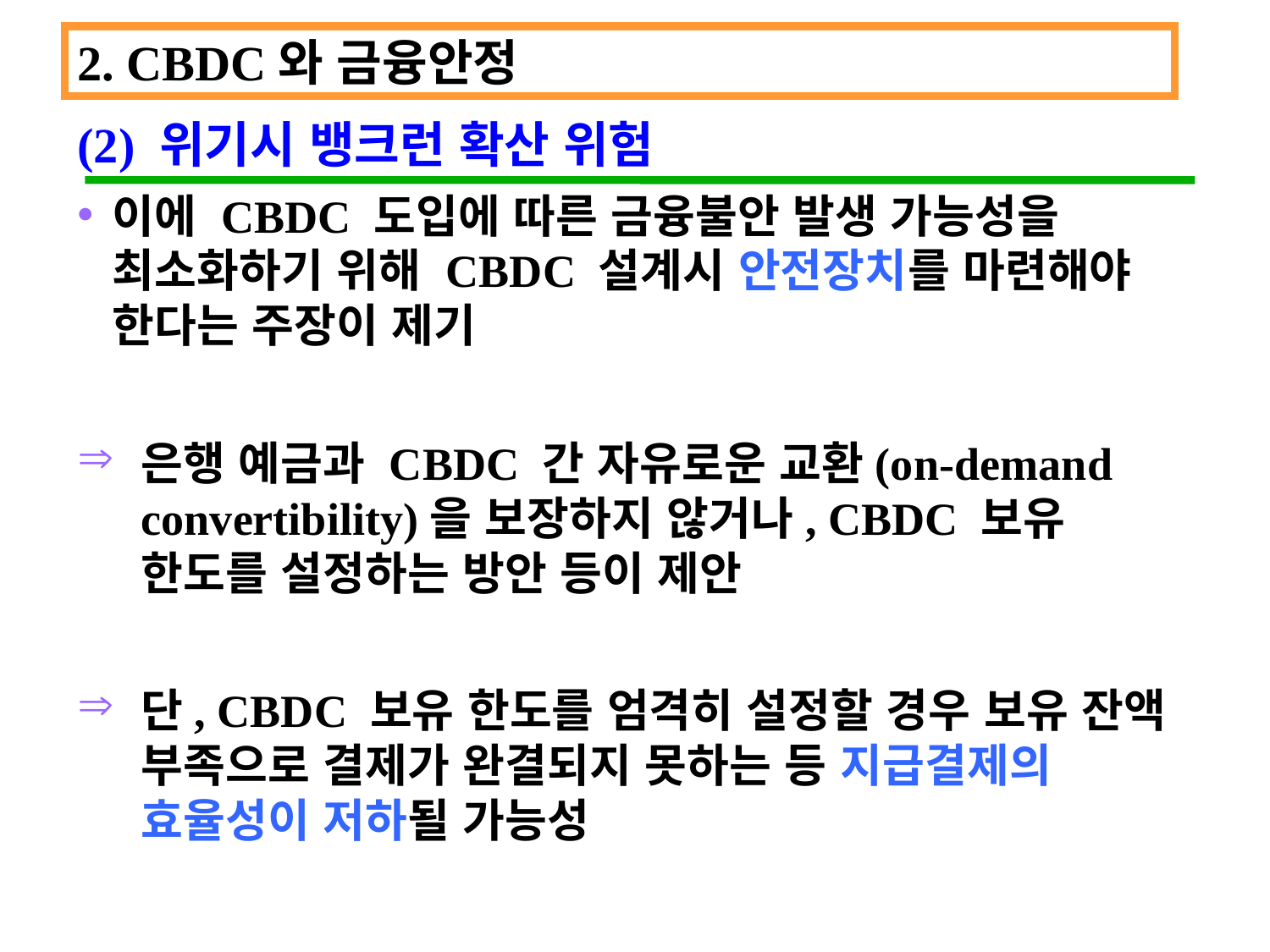

2. CBDC와 금융안정
(2) 위기시 뱅크런 확산 위험
이에 CBDC 도입에 따른 금융불안 발생 가능성을 최소화하기 위해 CBDC 설계시 안전장치를 마련해야 한다는 주장이 제기

은행 예금과 CBDC 간 자유로운 교환(on-demand convertibility)을 보장하지 않거나, CBDC 보유 한도를 설정하는 방안 등이 제안

단, CBDC 보유 한도를 엄격히 설정할 경우 보유 잔액 부족으로 결제가 완결되지 못하는 등 지급결제의 효율성이 저하될 가능성